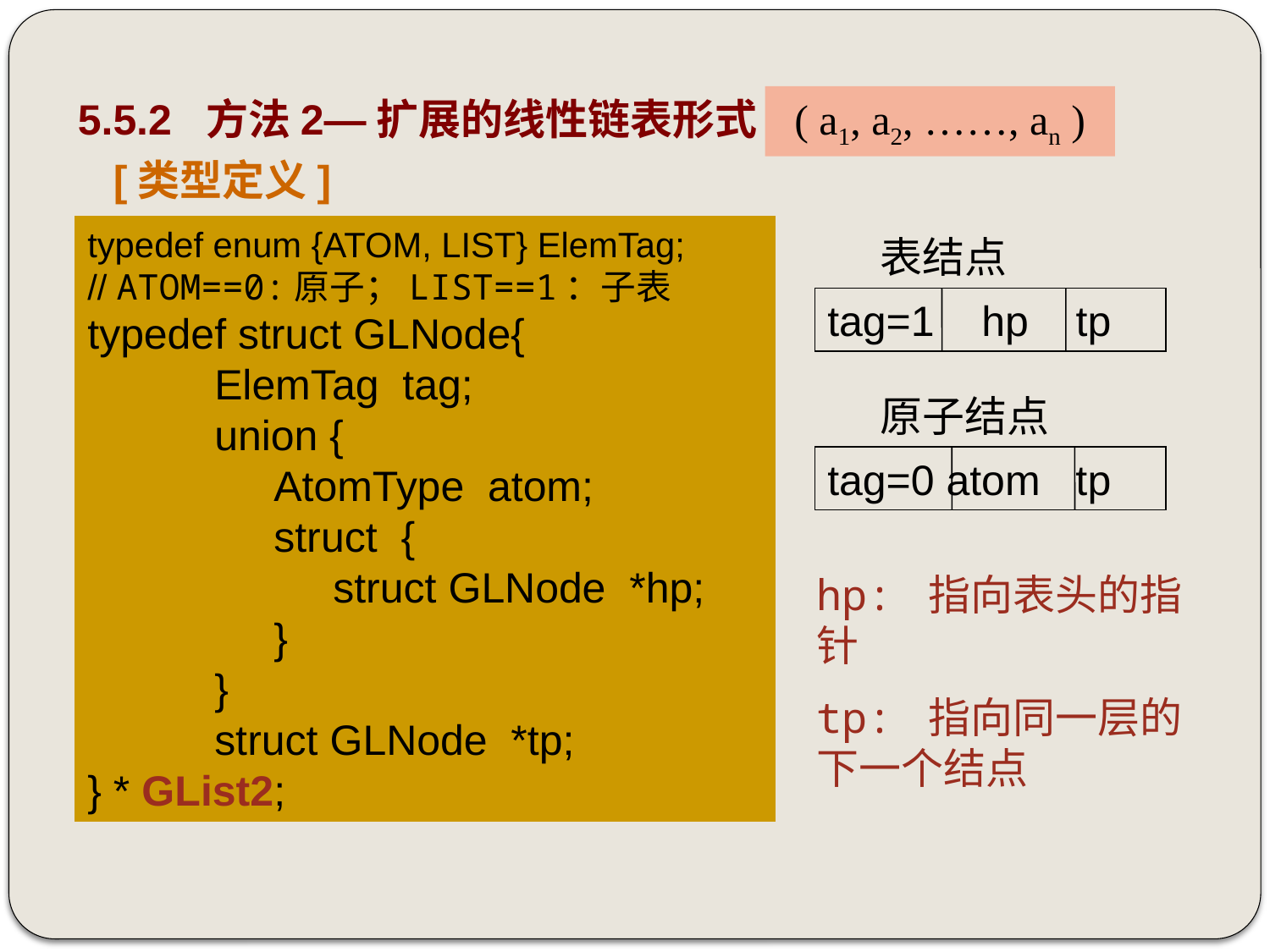

5.5.2  方法2—扩展的线性链表形式
   [类型定义]
( a1, a2, ……, an )
typedef enum {ATOM, LIST} ElemTag;
// ATOM==0:原子；LIST==1：子表
typedef struct GLNode{
	ElemTag  tag;
	union {
	     AtomType  atom;
	     struct  {
	          struct GLNode  *hp;
	     }
	}
	struct GLNode  *tp;
} * GList2;
表结点

tag=1    hp    tp
原子结点

tag=0 atom   tp
hp: 指向表头的指针
tp: 指向同一层的下一个结点